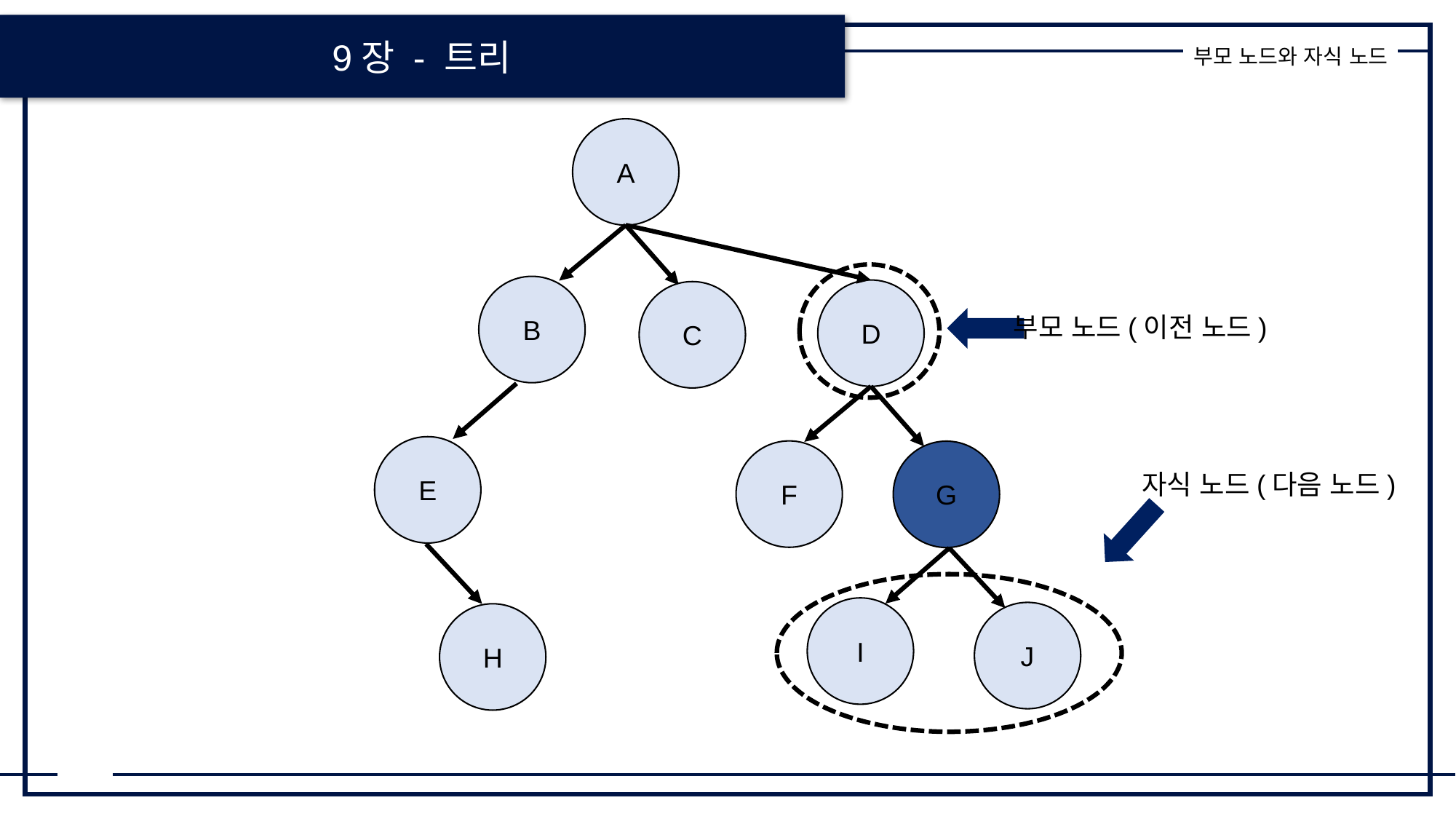

9장 - 트리

부모 노드와 자식 노드
A
B
D
C
E
F
G
I
J
H

부모 노드(이전 노드)
자식 노드(다음 노드)